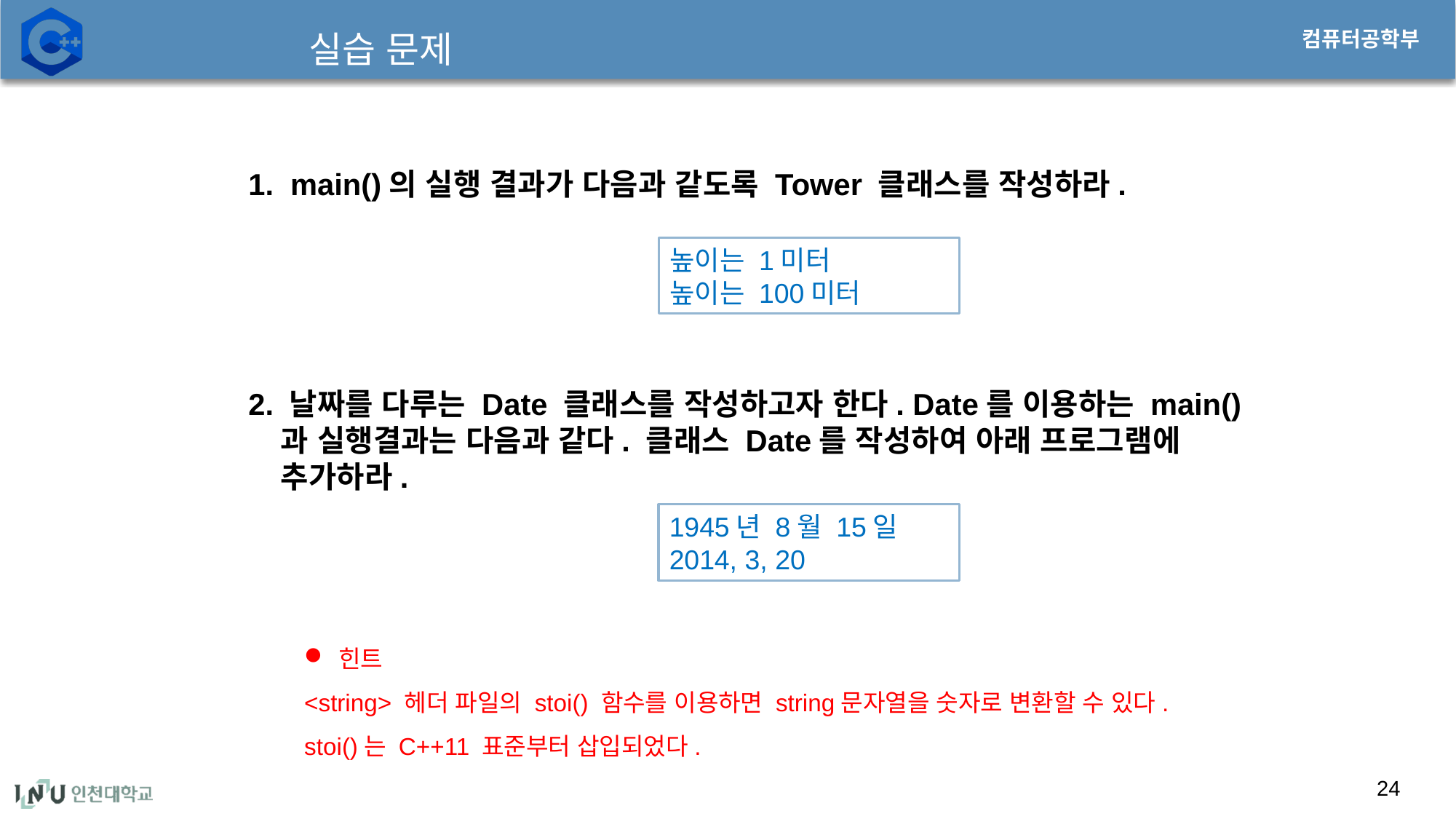

# 실습 문제
1.  main()의 실행 결과가 다음과 같도록 Tower 클래스를 작성하라.

높이는 1미터
높이는 100미터
2. 날짜를 다루는 Date 클래스를 작성하고자 한다. Date를 이용하는 main()과 실행결과는 다음과 같다. 클래스 Date를 작성하여 아래 프로그램에 추가하라.

1945년 8월 15일
2014, 3, 20
힌트
<string> 헤더 파일의 stoi() 함수를 이용하면 string문자열을 숫자로 변환할 수 있다.  stoi()는 C++11 표준부터 삽입되었다.